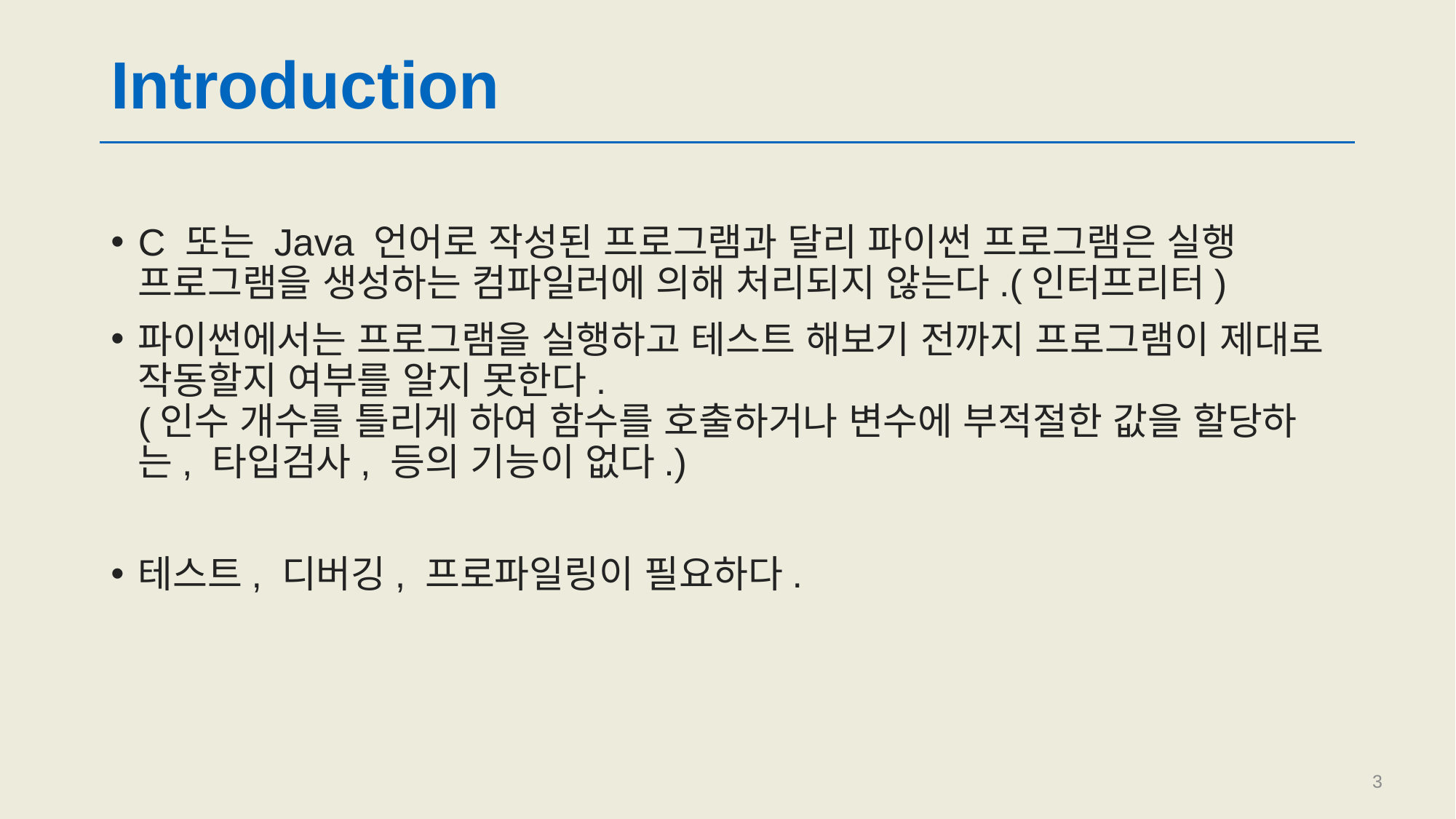

# Introduction
C 또는 Java 언어로 작성된 프로그램과 달리 파이썬 프로그램은 실행 프로그램을 생성하는 컴파일러에 의해 처리되지 않는다.(인터프리터)
파이썬에서는 프로그램을 실행하고 테스트 해보기 전까지 프로그램이 제대로 작동할지 여부를 알지 못한다.
(인수 개수를 틀리게 하여 함수를 호출하거나 변수에 부적절한 값을 할당하는, 타입검사, 등의 기능이 없다.)

테스트, 디버깅, 프로파일링이 필요하다.
3